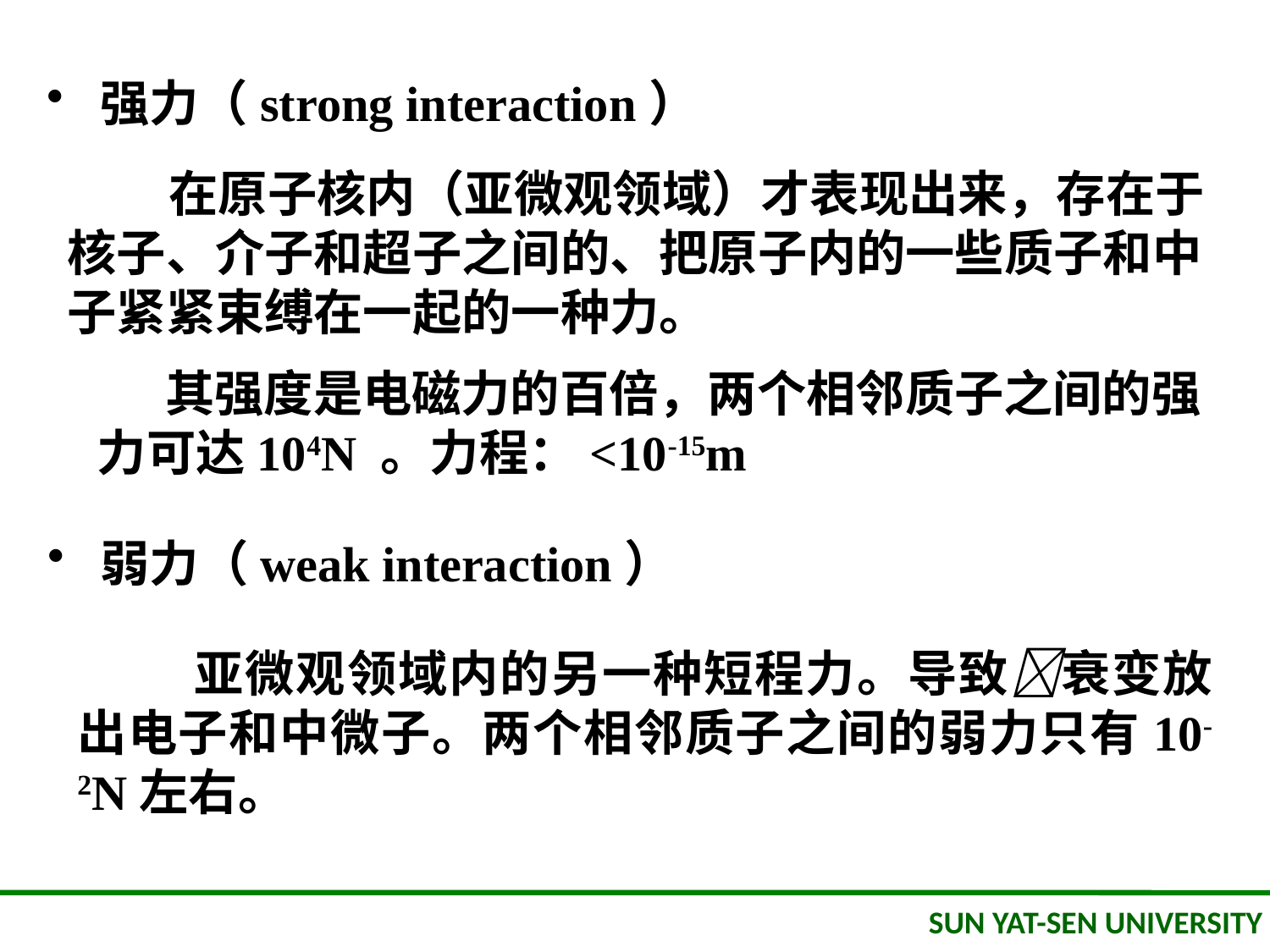

强力（strong interaction）
        在原子核内（亚微观领域）才表现出来，存在于核子、介子和超子之间的、把原子内的一些质子和中子紧紧束缚在一起的一种力。
     其强度是电磁力的百倍，两个相邻质子之间的强力可达104N 。力程：<10-15m
 弱力（weak interaction）

        亚微观领域内的另一种短程力。导致β衰变放出电子和中微子。两个相邻质子之间的弱力只有10-2N左右。